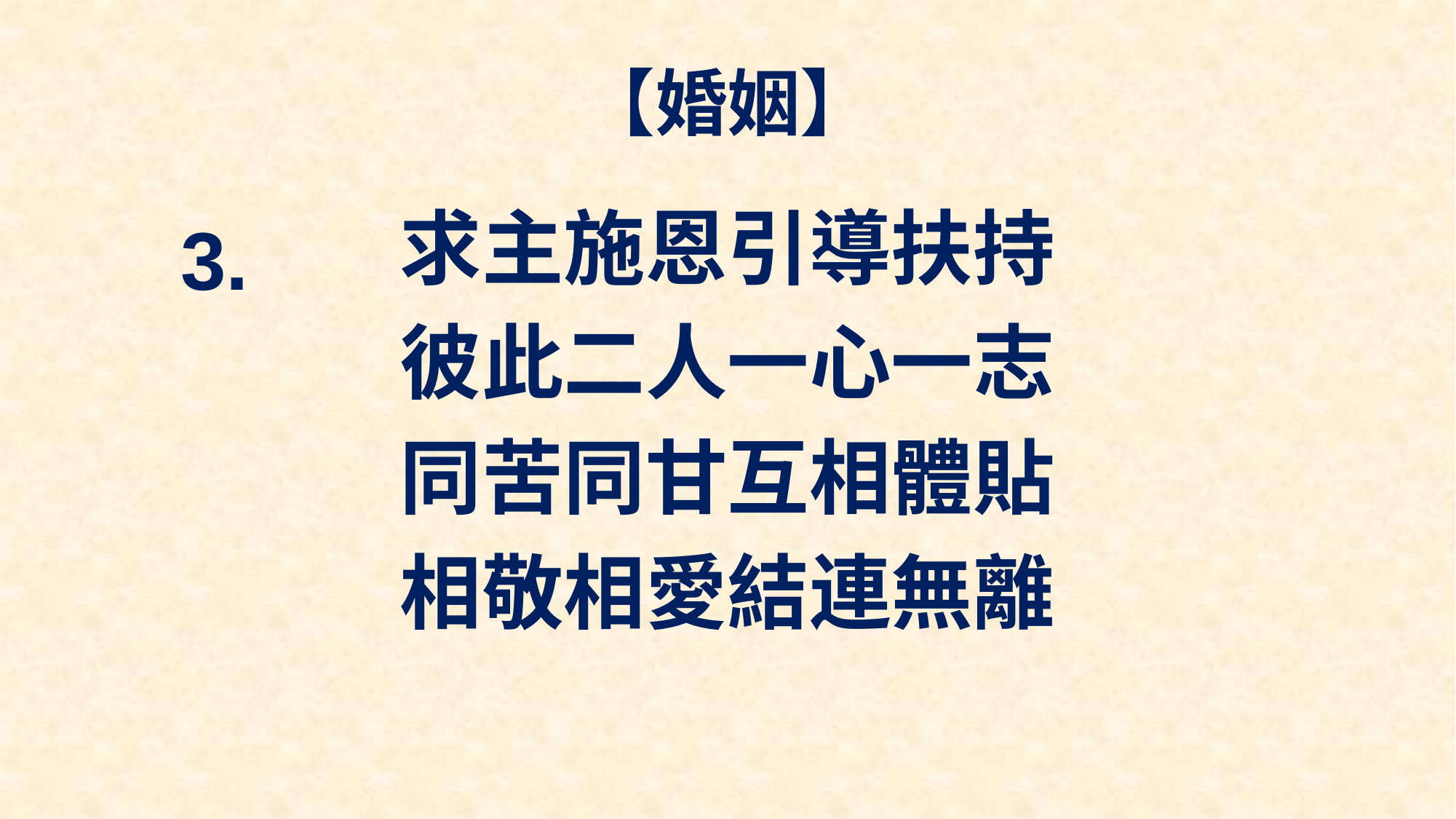

# 【婚姻】
求主施恩引導扶持
彼此二人一心一志
同苦同甘互相體貼
相敬相愛結連無離
3.